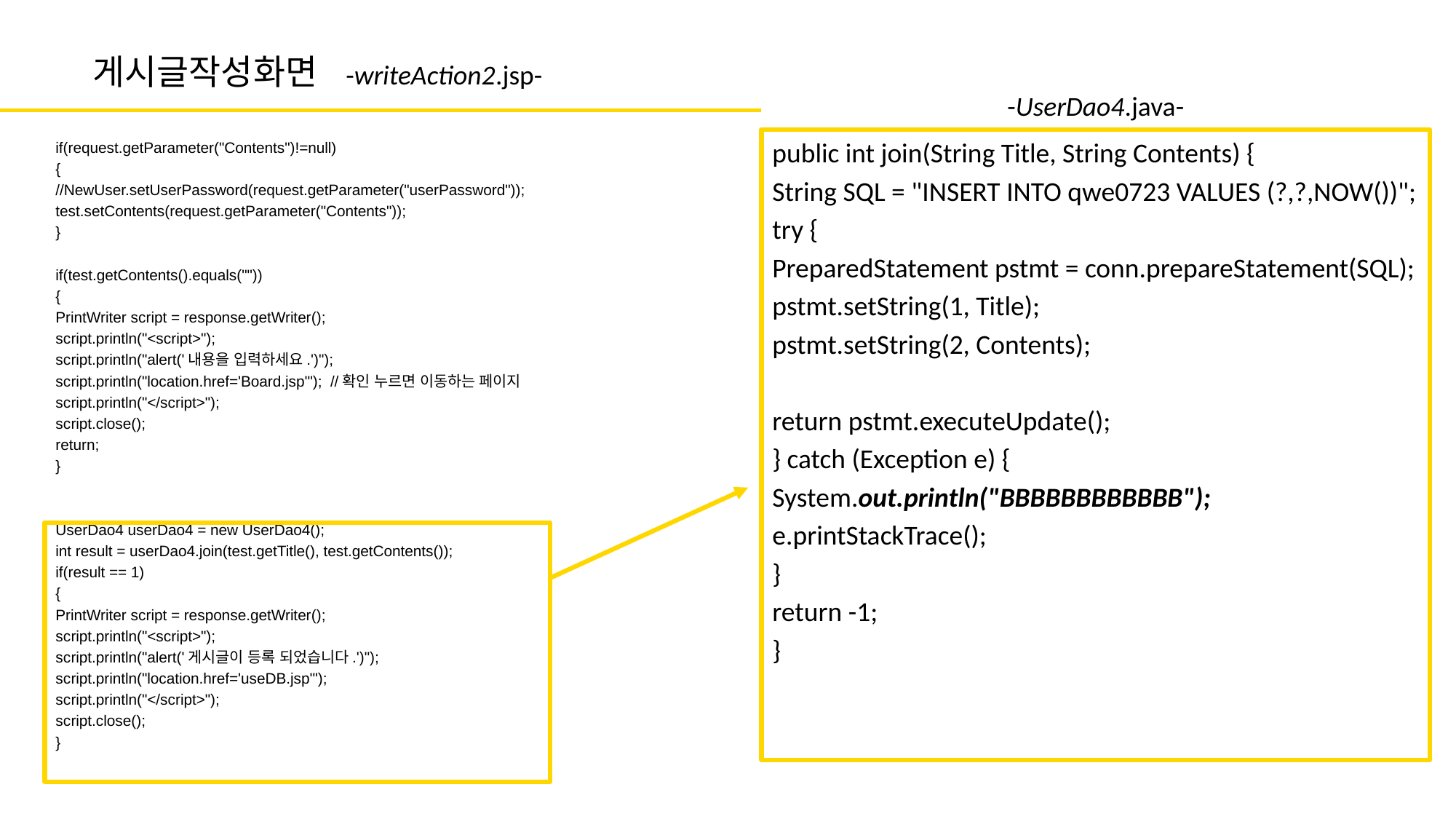

# 게시글작성화면  -writeAction2.jsp-
-UserDao4.java-

public int join(String Title, String Contents) {
String SQL = "INSERT INTO qwe0723 VALUES (?,?,NOW())";
try {
PreparedStatement pstmt = conn.prepareStatement(SQL);
pstmt.setString(1, Title);
pstmt.setString(2, Contents);

return pstmt.executeUpdate();
} catch (Exception e) {
System.out.println("BBBBBBBBBBBB");
e.printStackTrace();
}
return -1;
}
if(request.getParameter("Contents")!=null)
{
//NewUser.setUserPassword(request.getParameter("userPassword"));
test.setContents(request.getParameter("Contents"));
}

if(test.getContents().equals(""))
{
PrintWriter script = response.getWriter();
script.println("<script>");
script.println("alert('내용을 입력하세요.')");
script.println("location.href='Board.jsp'");  //확인 누르면 이동하는 페이지
script.println("</script>");
script.close();
return;
}

UserDao4 userDao4 = new UserDao4();
int result = userDao4.join(test.getTitle(), test.getContents());
if(result == 1)
{
PrintWriter script = response.getWriter();
script.println("<script>");
script.println("alert('게시글이 등록 되었습니다.')");
script.println("location.href='useDB.jsp'");
script.println("</script>");
script.close();
}